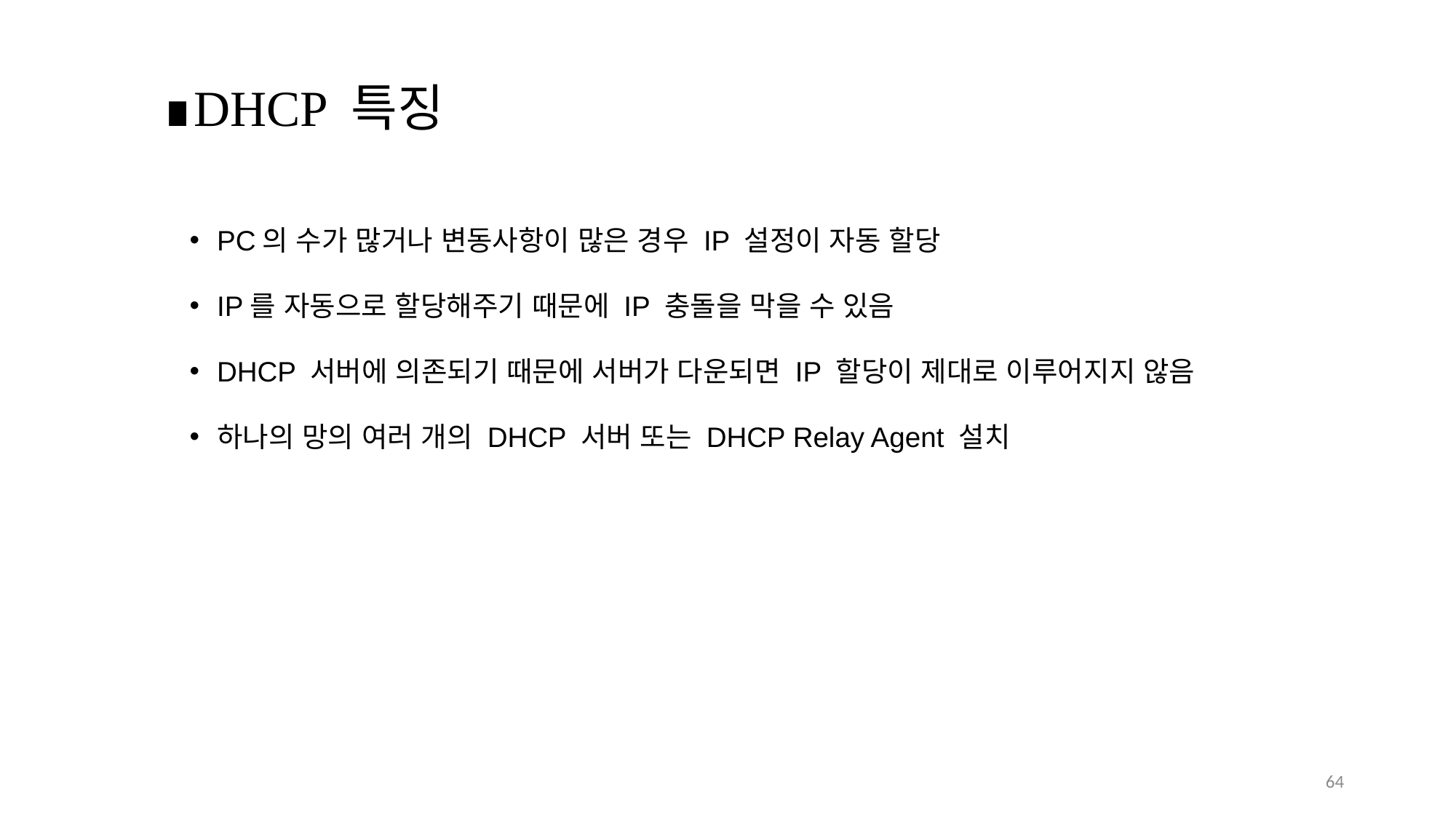

# ∎DHCP 특징
PC의 수가 많거나 변동사항이 많은 경우 IP 설정이 자동 할당
IP를 자동으로 할당해주기 때문에 IP 충돌을 막을 수 있음
DHCP 서버에 의존되기 때문에 서버가 다운되면 IP 할당이 제대로 이루어지지 않음
하나의 망의 여러 개의 DHCP 서버 또는 DHCP Relay Agent 설치
64